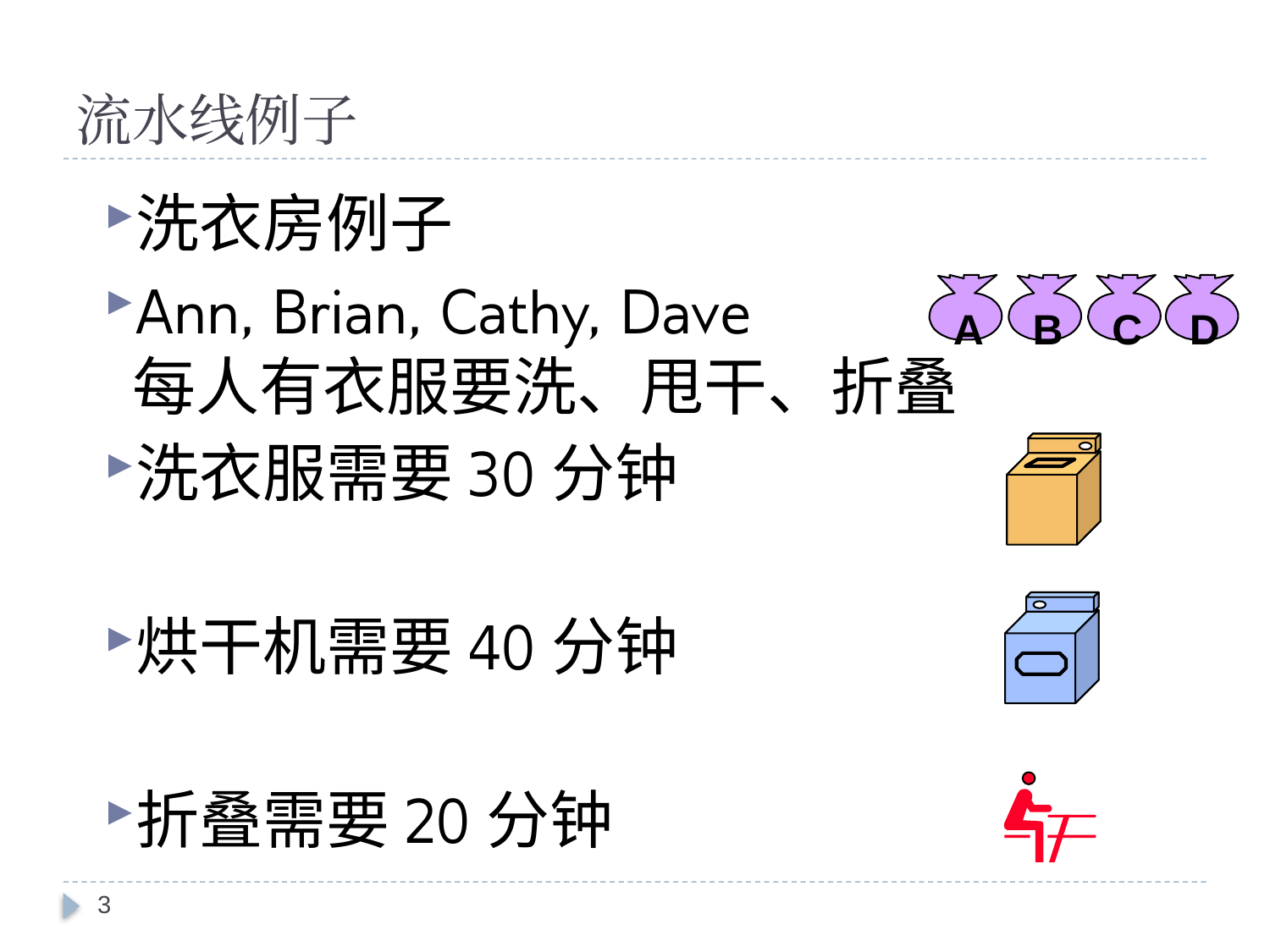

# 流水线例子
洗衣房例子
Ann, Brian, Cathy, Dave
每人有衣服要洗、甩干、折叠
洗衣服需要30分钟

烘干机需要40分钟

折叠需要20分钟

A

B

C

D

3